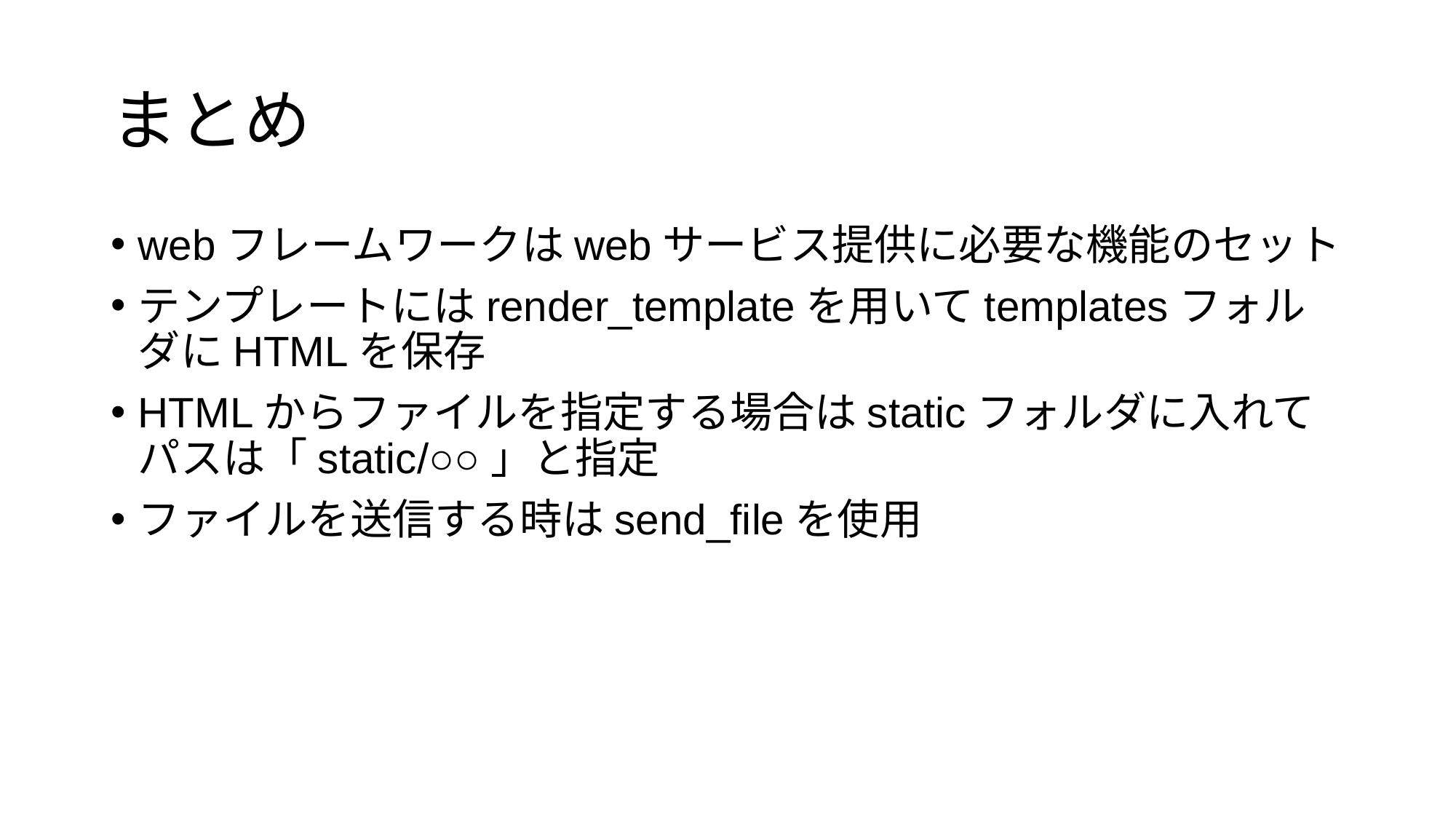

# まとめ
webフレームワークはwebサービス提供に必要な機能のセット
テンプレートにはrender_templateを用いてtemplatesフォルダにHTMLを保存
HTMLからファイルを指定する場合はstaticフォルダに入れてパスは「static/○○」と指定
ファイルを送信する時はsend_fileを使用